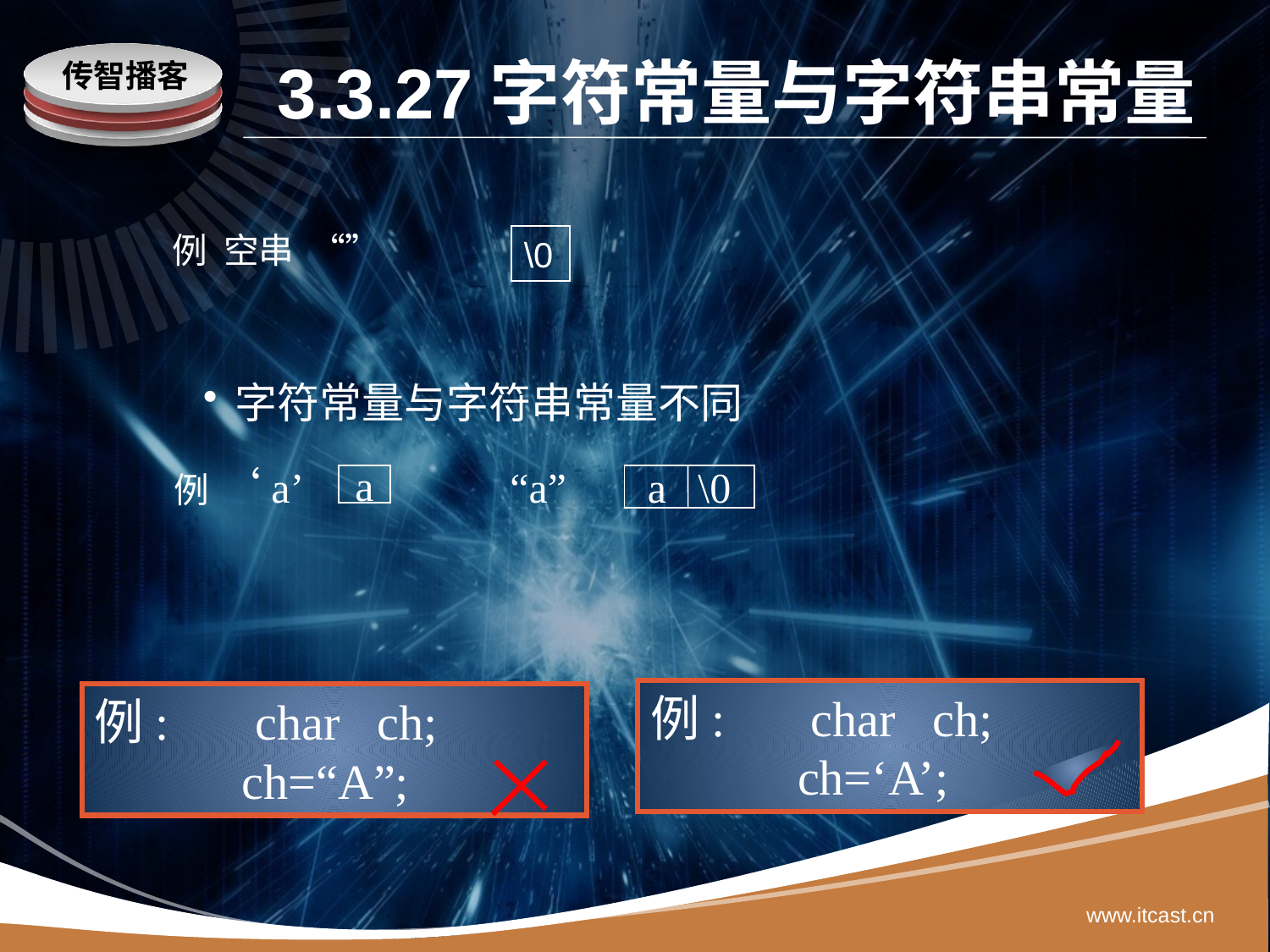

# 3.3.27字符常量与字符串常量

例  空串  “”
\0
字符常量与字符串常量不同
例 ‘a’
“a”
a
 a   \0

例:       char   ch;
            ch=‘A’;

例:       char   ch;
            ch=“A”;

www.itcast.cn